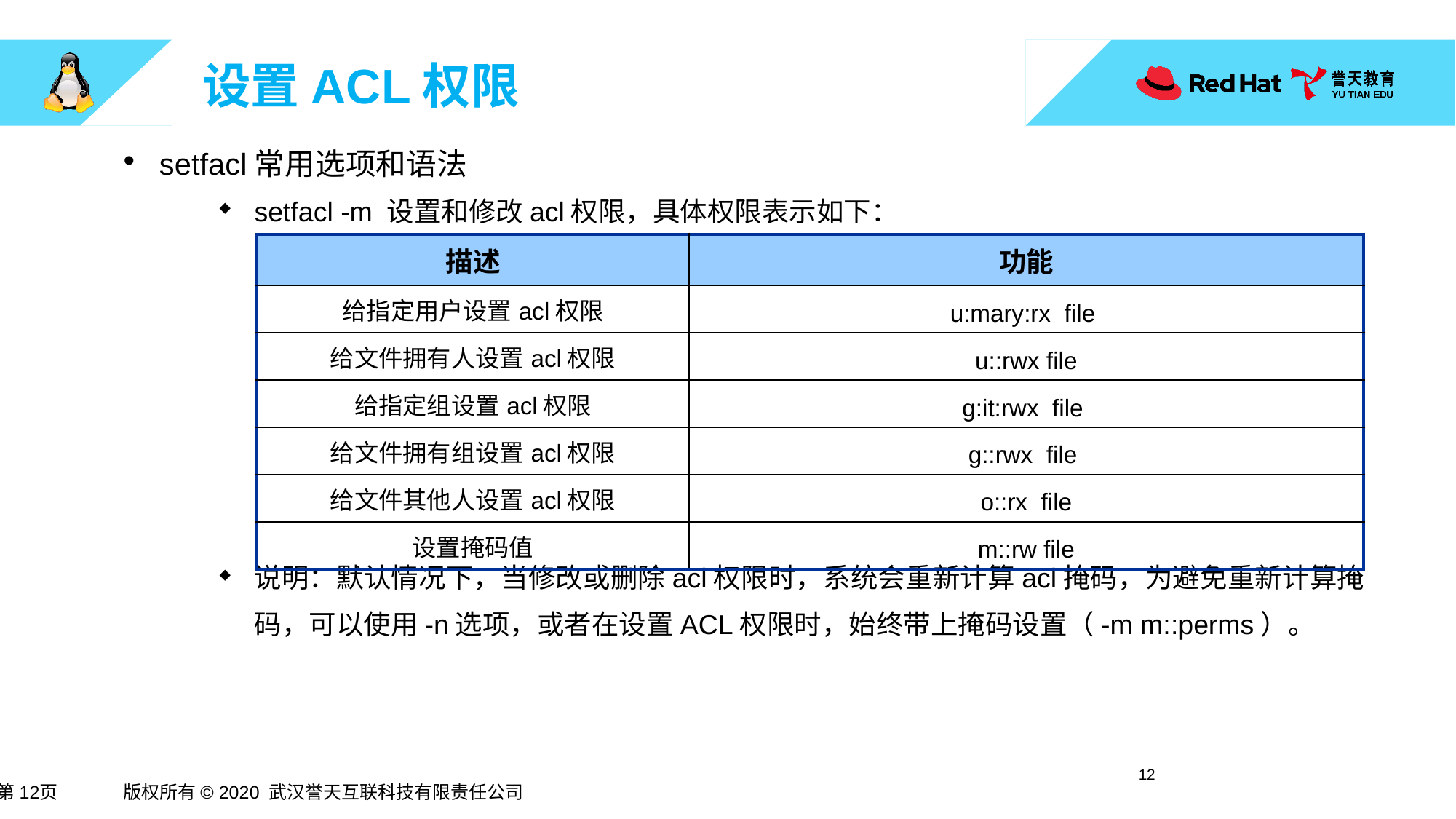

# 设置ACL权限
setfacl常用选项和语法
setfacl -m 设置和修改acl权限，具体权限表示如下：

说明：默认情况下，当修改或删除acl权限时，系统会重新计算acl掩码，为避免重新计算掩码，可以使用-n选项，或者在设置ACL权限时，始终带上掩码设置（-m m::perms）。

| 描述 | 功能 |
| --- | --- |
| 给指定用户设置acl权限 | u:mary:rx file |
| 给文件拥有人设置acl权限 | u::rwx file |
| 给指定组设置acl权限 | g:it:rwx file |
| 给文件拥有组设置acl权限 | g::rwx file |
| 给文件其他人设置acl权限 | o::rx file |
| 设置掩码值 | m::rw file |
12